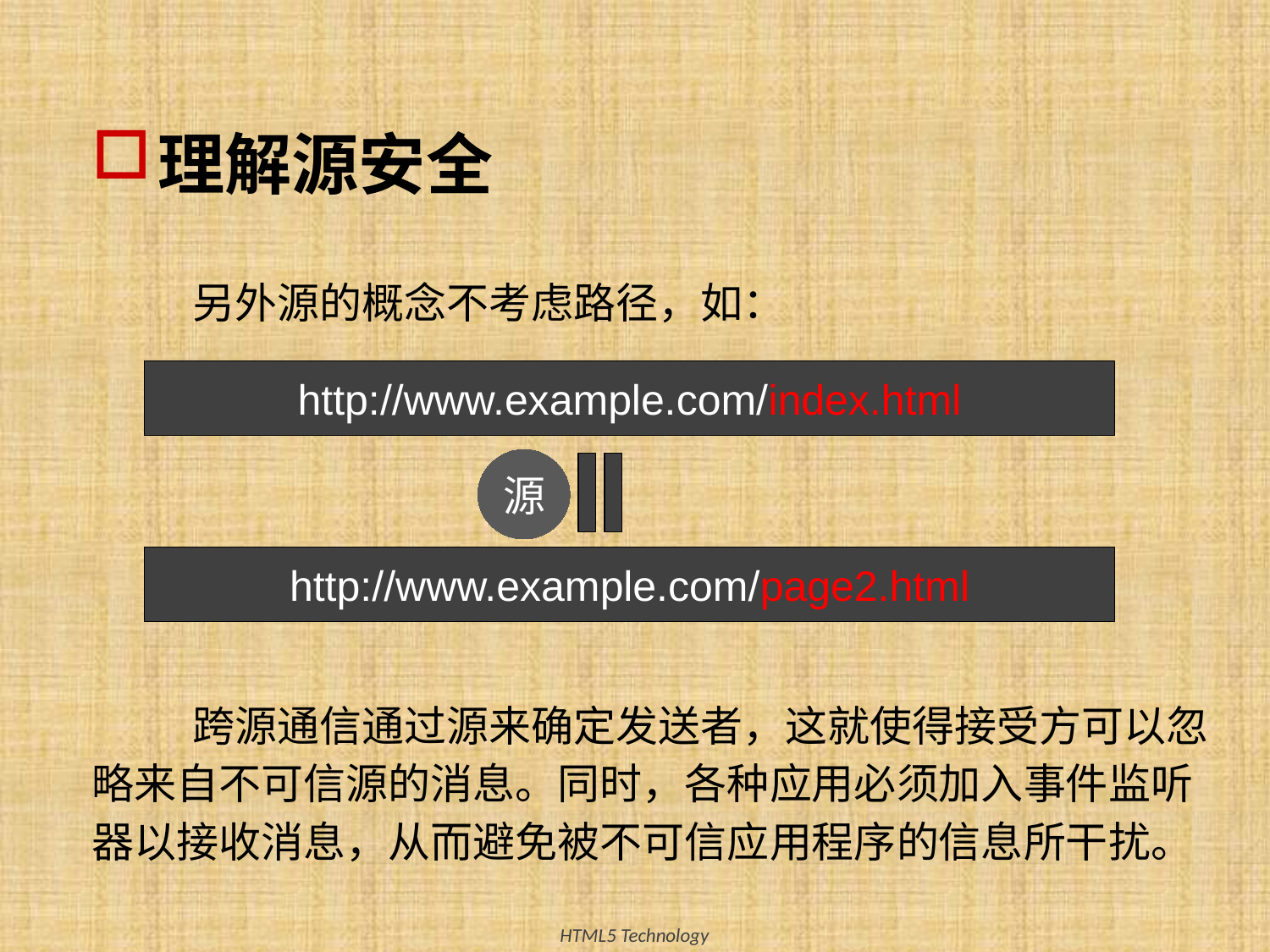

# 理解源安全
另外源的概念不考虑路径，如：
http://www.example.com/index.html
源

http://www.example.com/page2.html
跨源通信通过源来确定发送者，这就使得接受方可以忽略来自不可信源的消息。同时，各种应用必须加入事件监听器以接收消息，从而避免被不可信应用程序的信息所干扰。
12
HTML5 Technology